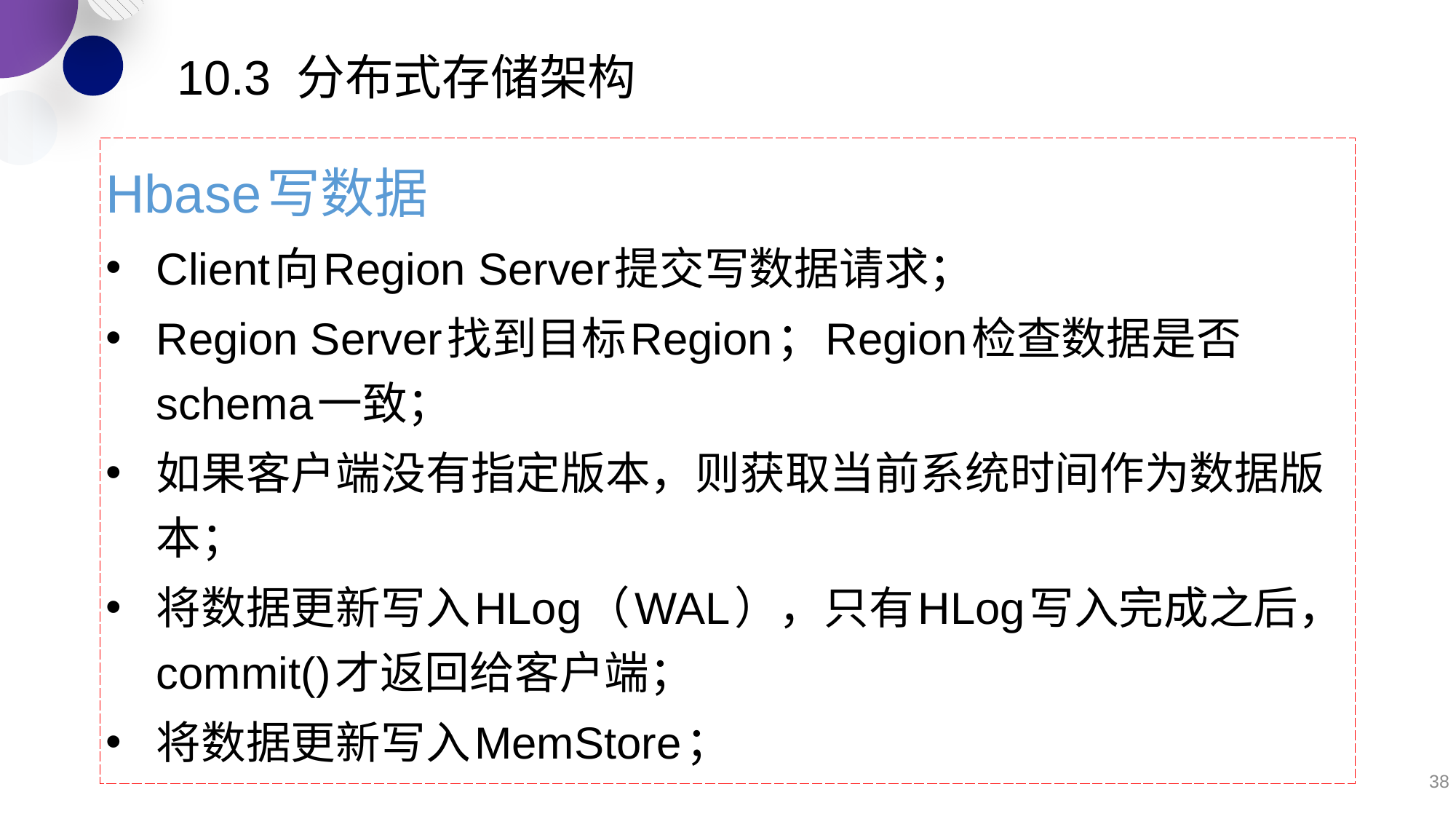

# 10.3 分布式存储架构

Hbase写数据
Client向Region Server提交写数据请求；
Region Server找到目标Region；Region检查数据是否schema一致；
如果客户端没有指定版本，则获取当前系统时间作为数据版本；
将数据更新写入HLog（WAL），只有HLog写入完成之后，commit()才返回给客户端；
将数据更新写入MemStore；

38